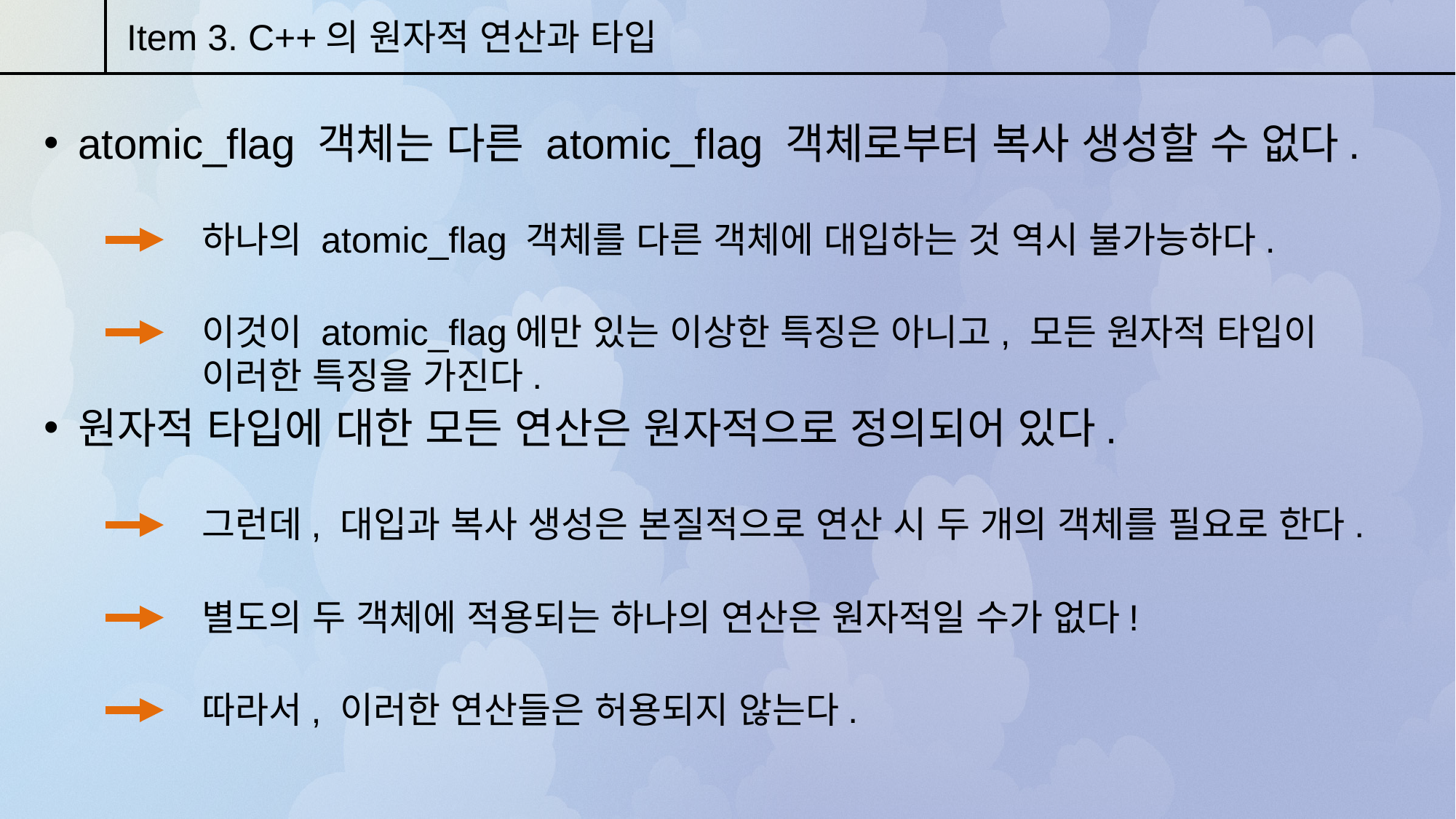

Item 3. C++의 원자적 연산과 타입
atomic_flag 객체는 다른 atomic_flag 객체로부터 복사 생성할 수 없다.
하나의 atomic_flag 객체를 다른 객체에 대입하는 것 역시 불가능하다.
이것이 atomic_flag에만 있는 이상한 특징은 아니고, 모든 원자적 타입이 이러한 특징을 가진다.
원자적 타입에 대한 모든 연산은 원자적으로 정의되어 있다.
그런데, 대입과 복사 생성은 본질적으로 연산 시 두 개의 객체를 필요로 한다.
별도의 두 객체에 적용되는 하나의 연산은 원자적일 수가 없다!
따라서, 이러한 연산들은 허용되지 않는다.